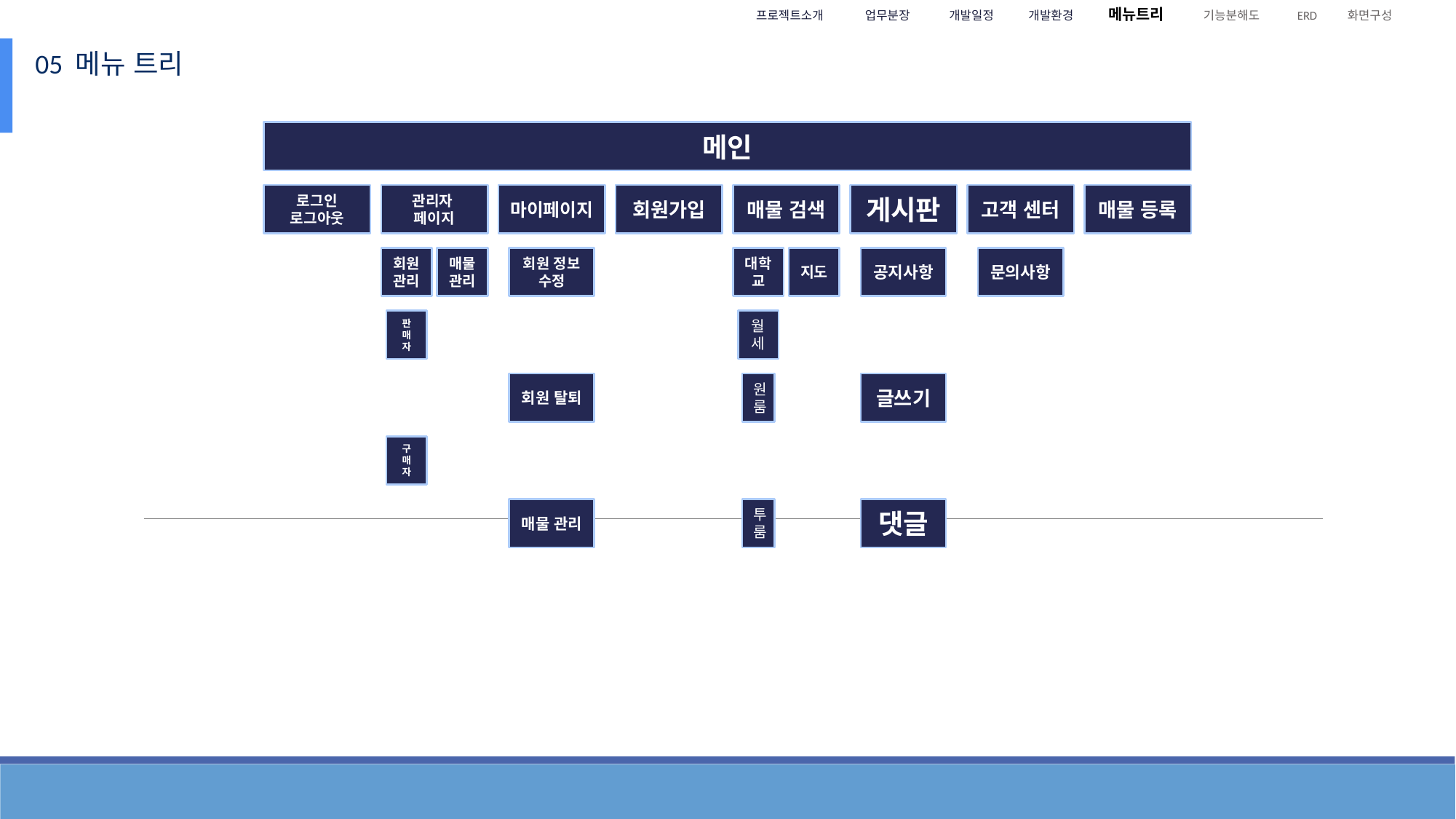

프로젝트소개            업무분장           개발일정          개발환경          메뉴트리          기능분해도          ERD          화면구성

05 메뉴 트리

메인
로그인
로그아웃
마이페이지
회원가입
매물 검색
대학교
게시판
고객 센터
관리자
페이지
회원 정보 수정
회원 탈퇴
공지사항
글쓰기
문의사항
댓글
회원 관리
매물 관리
지도
월세
원룸
투룸
매물 등록
판매자
구매자
매물 관리